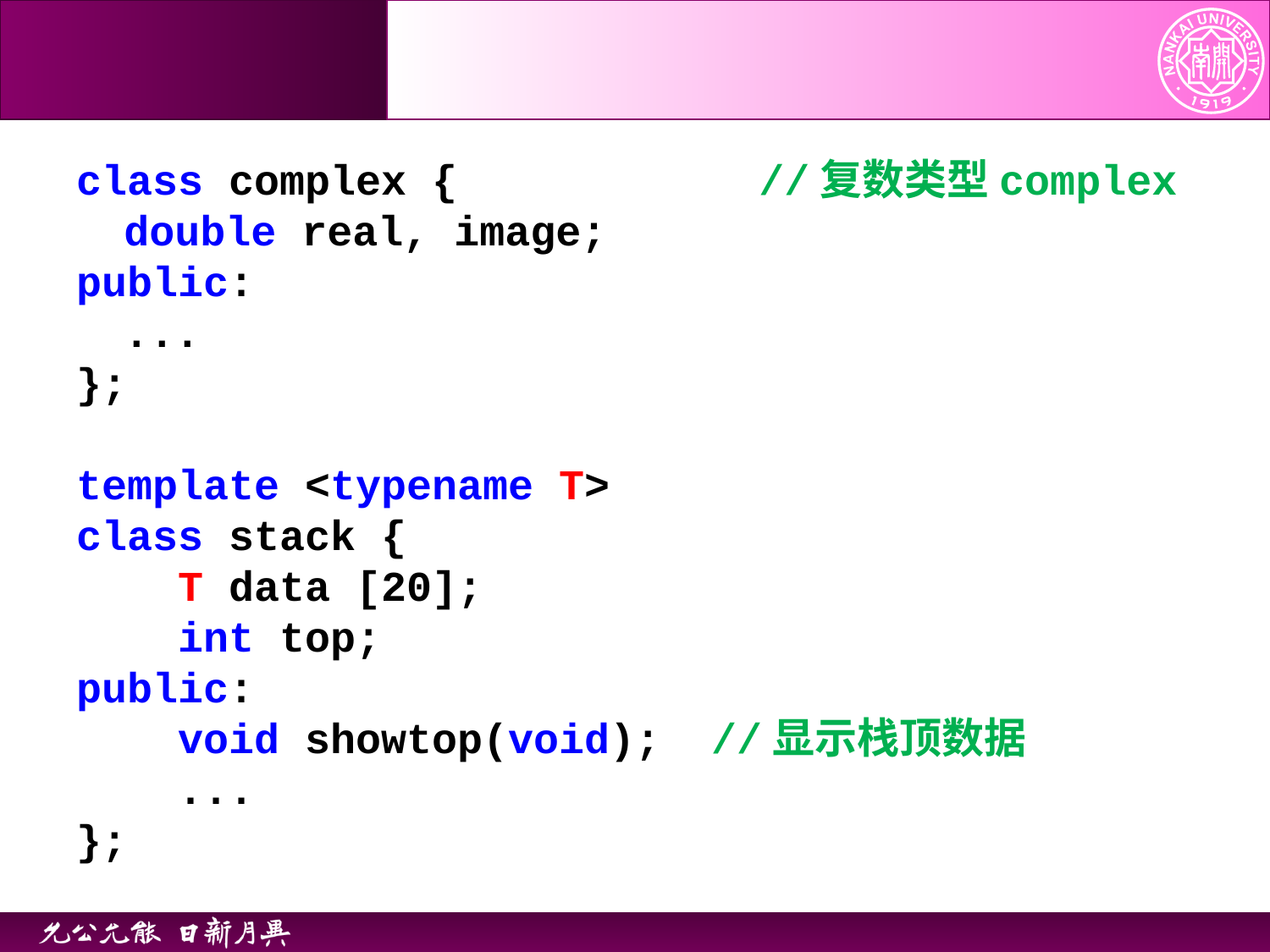

class complex {  		//复数类型complex
	double real, image;
public:
	...
};

template <typename T>
class stack {
    T data [20];
    int top;
public:
    void showtop(void);  //显示栈顶数据
    ...
};